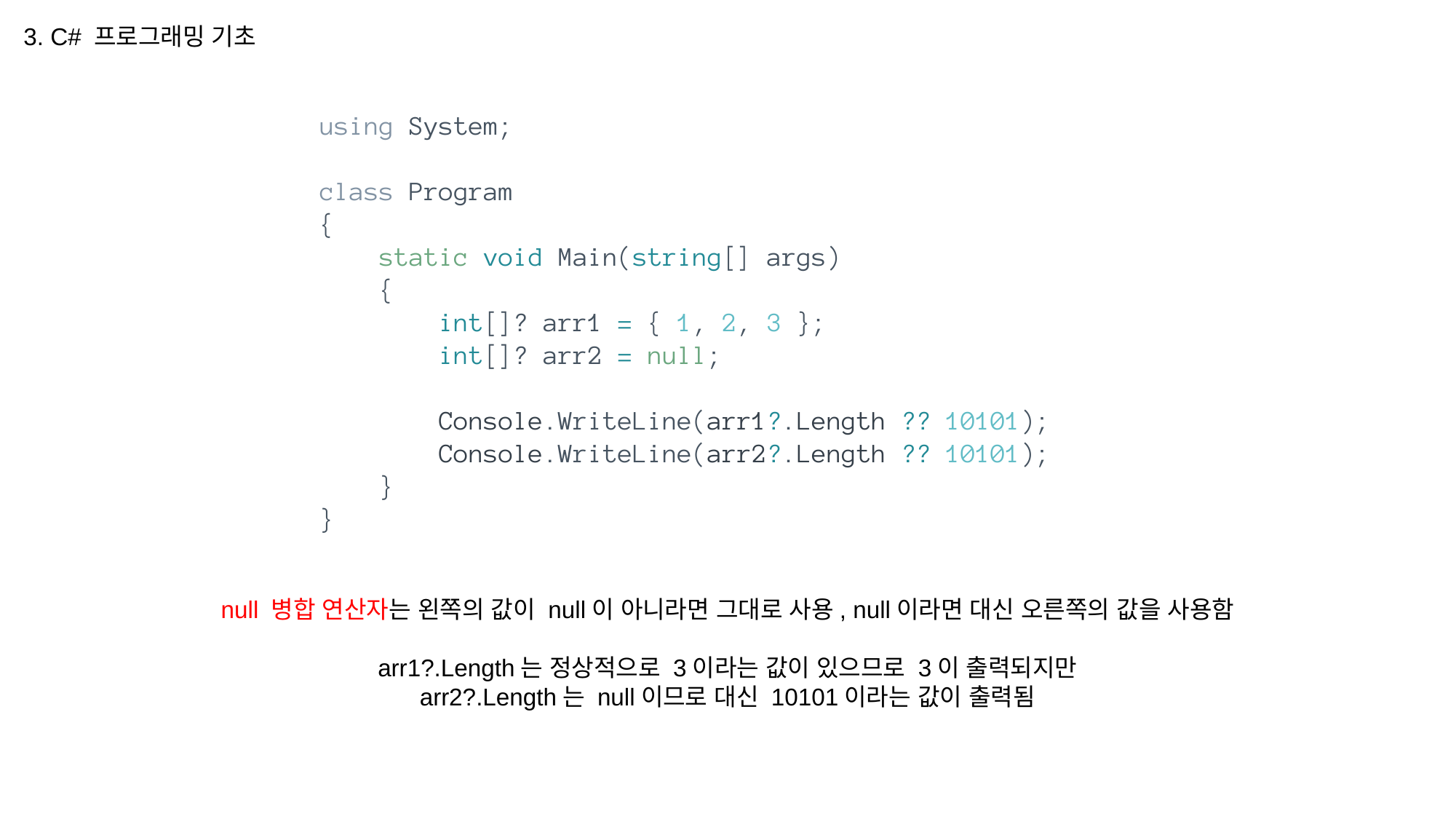

3. C# 프로그래밍 기초
using System;
class Program
{
    static void Main(string[] args)
    {
        int[]? arr1 = { 1, 2, 3 };
        int[]? arr2 = null;
        Console.WriteLine(arr1?.Length ?? 10101);
        Console.WriteLine(arr2?.Length ?? 10101);
    }
}
null 병합 연산자는 왼쪽의 값이 null이 아니라면 그대로 사용, null이라면 대신 오른쪽의 값을 사용함

arr1?.Length는 정상적으로 3이라는 값이 있으므로 3이 출력되지만
arr2?.Length는 null이므로 대신 10101이라는 값이 출력됨